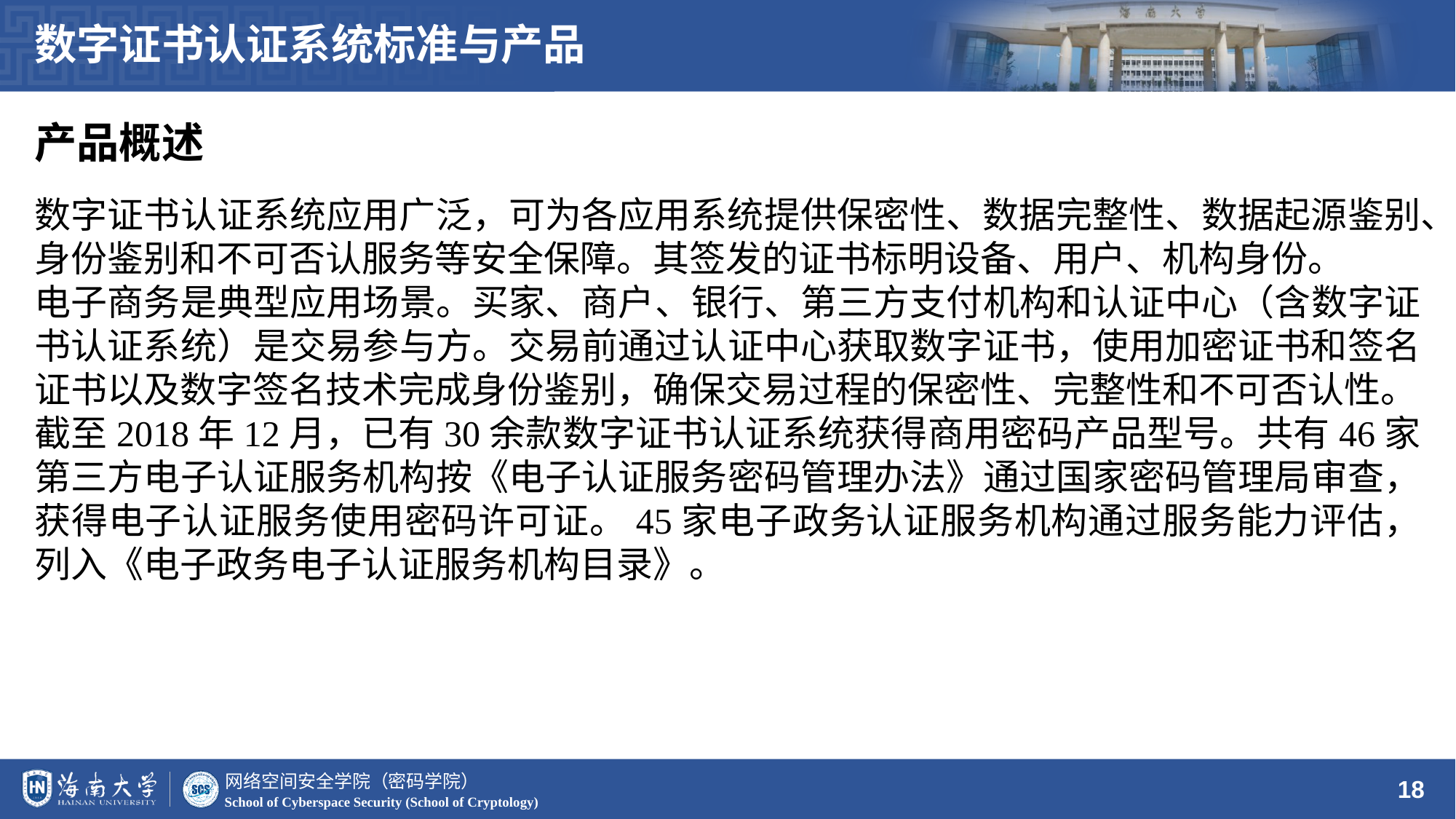

数字证书认证系统标准与产品
产品概述
数字证书认证系统应用广泛，可为各应用系统提供保密性、数据完整性、数据起源鉴别、身份鉴别和不可否认服务等安全保障。其签发的证书标明设备、用户、机构身份。
电子商务是典型应用场景。买家、商户、银行、第三方支付机构和认证中心（含数字证书认证系统）是交易参与方。交易前通过认证中心获取数字证书，使用加密证书和签名证书以及数字签名技术完成身份鉴别，确保交易过程的保密性、完整性和不可否认性。
截至2018年12月，已有30余款数字证书认证系统获得商用密码产品型号。共有46家第三方电子认证服务机构按《电子认证服务密码管理办法》通过国家密码管理局审查，获得电子认证服务使用密码许可证。45家电子政务认证服务机构通过服务能力评估，列入《电子政务电子认证服务机构目录》。
18